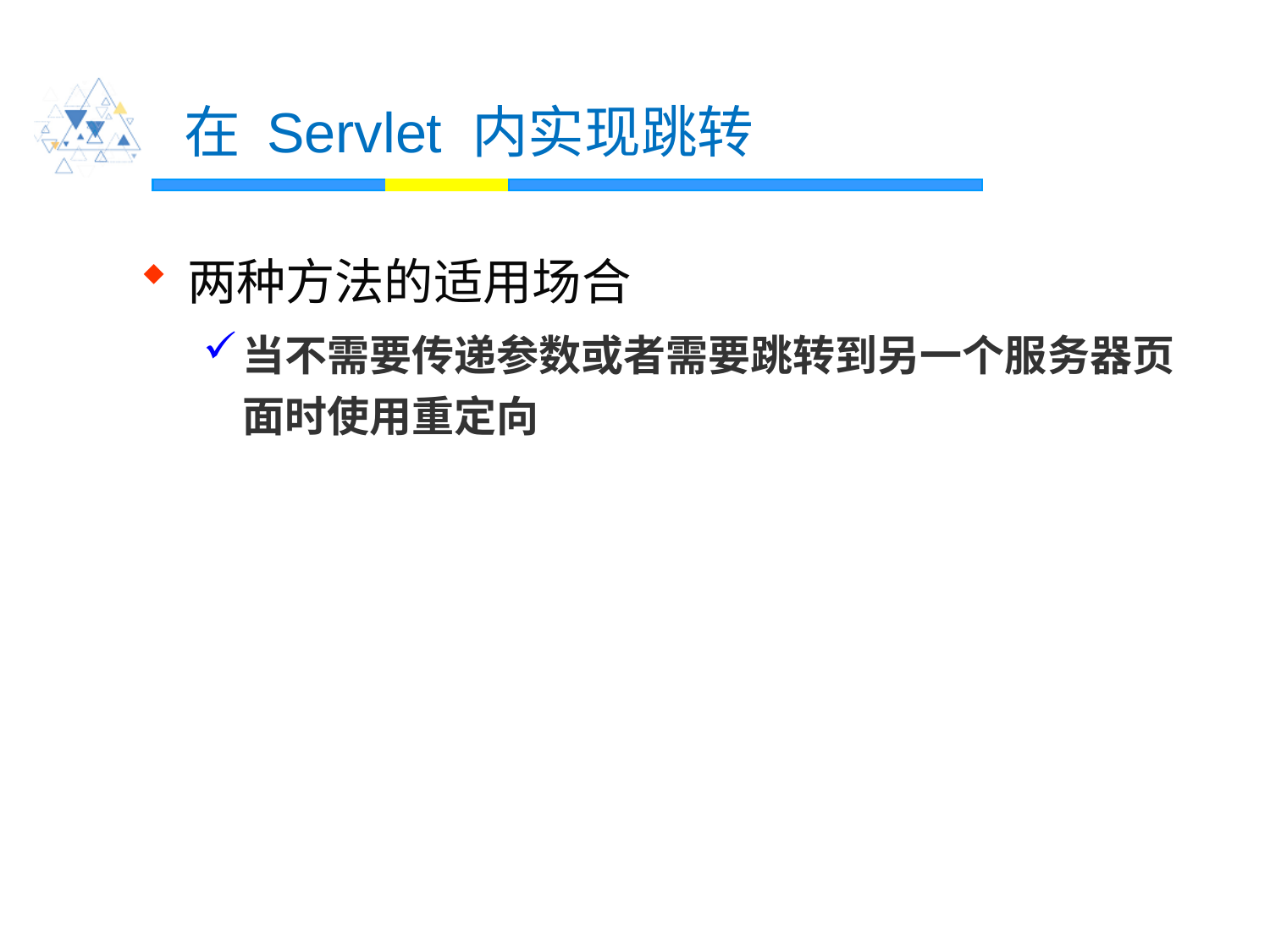

# 在 Servlet 内实现跳转
两种方法的适用场合
当不需要传递参数或者需要跳转到另一个服务器页面时使用重定向